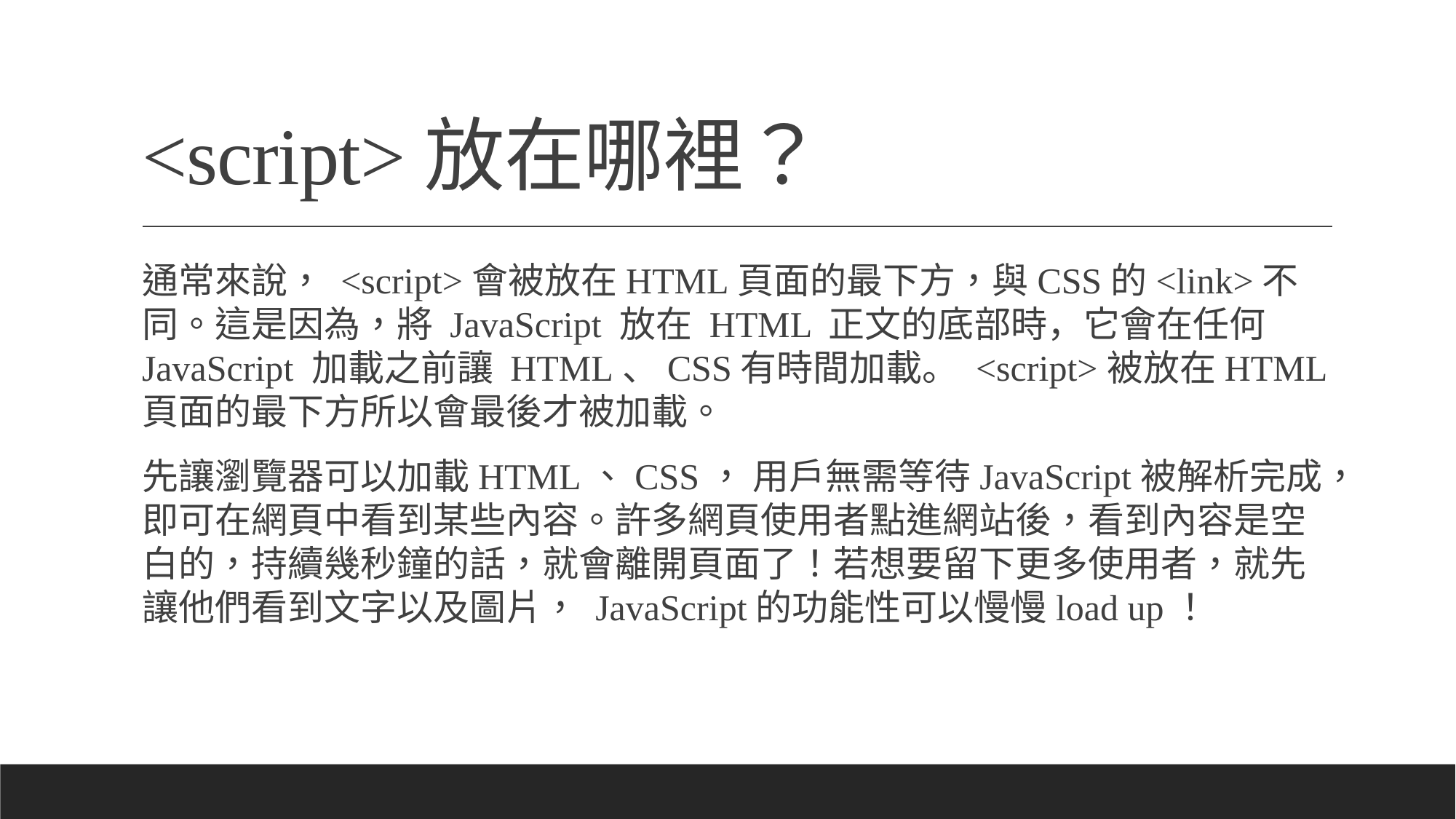

# <script>放在哪裡？
通常來說， <script>會被放在HTML頁面的最下方，與CSS的<link>不同。這是因為，將 JavaScript 放在 HTML 正文的底部時，它會在任何 JavaScript 加載之前讓 HTML、CSS有時間加載。 <script>被放在HTML頁面的最下方所以會最後才被加載。
先讓瀏覽器可以加載HTML、CSS， 用戶無需等待JavaScript被解析完成，即可在網頁中看到某些內容。許多網頁使用者點進網站後，看到內容是空白的，持續幾秒鐘的話，就會離開頁面了！若想要留下更多使用者，就先讓他們看到文字以及圖片， JavaScript的功能性可以慢慢load up！